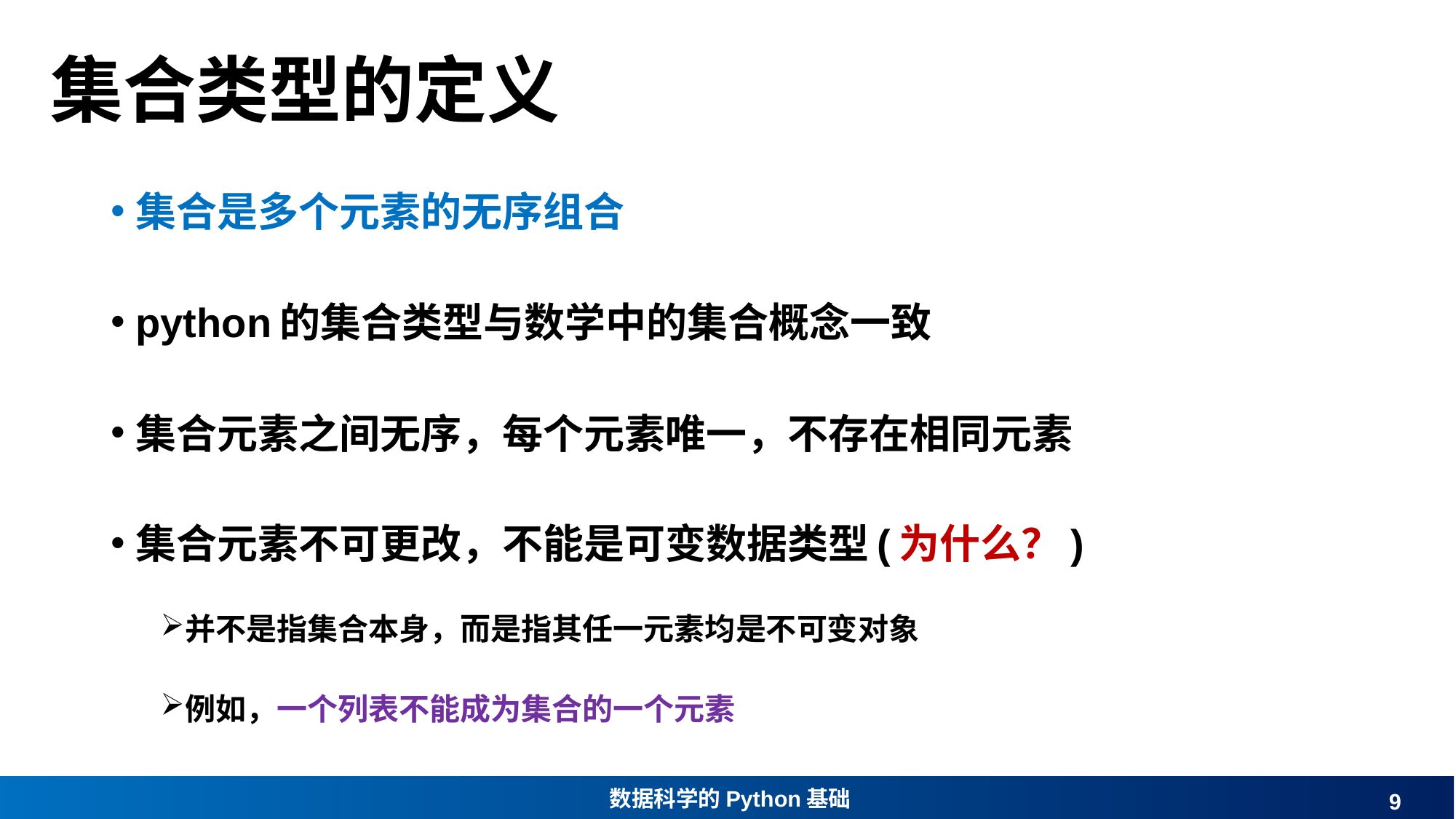

# 集合类型的定义
集合是多个元素的无序组合
python的集合类型与数学中的集合概念一致
集合元素之间无序，每个元素唯一，不存在相同元素
集合元素不可更改，不能是可变数据类型(为什么？)
并不是指集合本身，而是指其任一元素均是不可变对象
例如，一个列表不能成为集合的一个元素